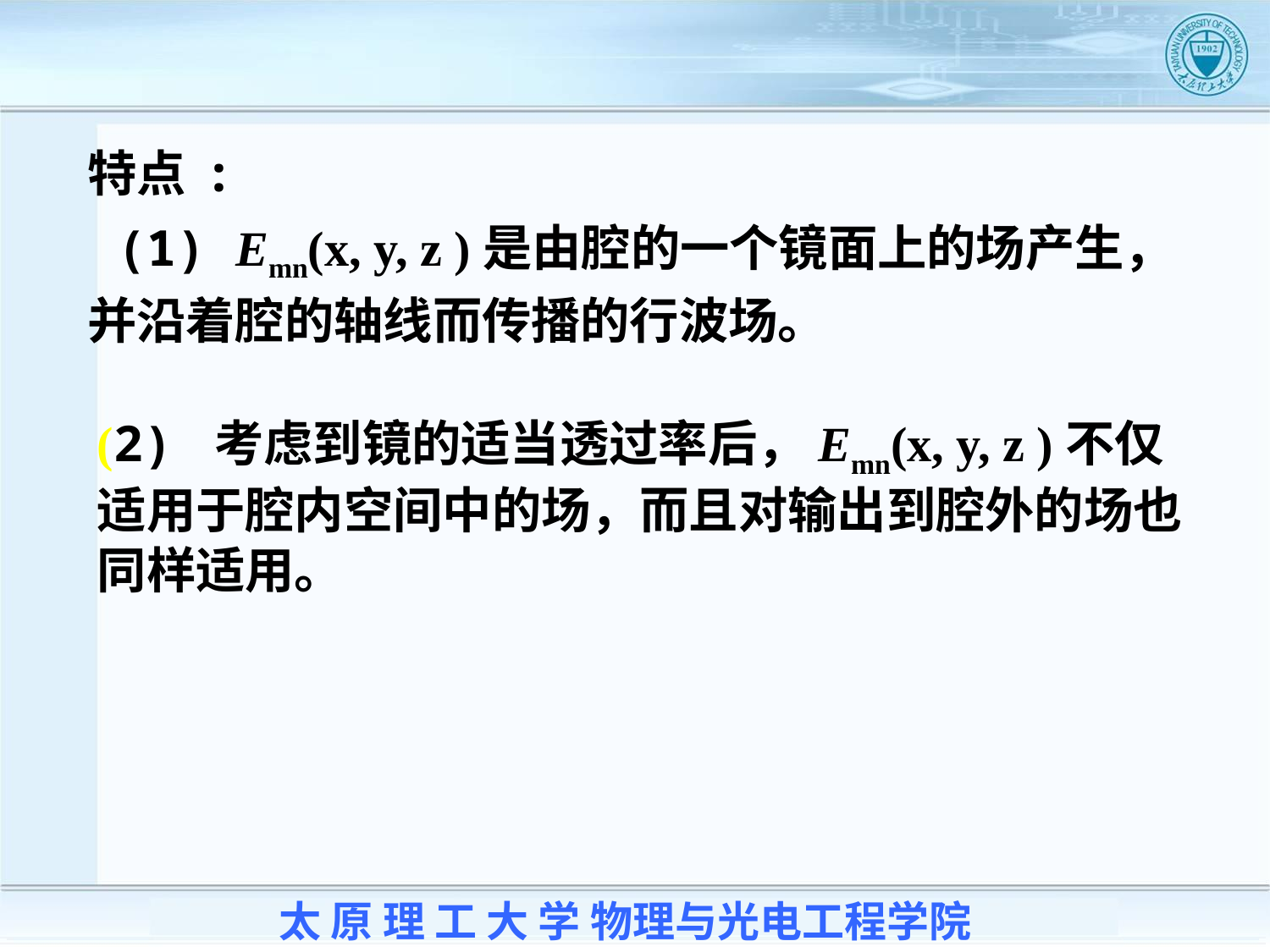

特点 :
 (1) Emn(x, y, z )是由腔的一个镜面上的场产生，并沿着腔的轴线而传播的行波场。
(2) 考虑到镜的适当透过率后，Emn(x, y, z )不仅适用于腔内空间中的场，而且对输出到腔外的场也同样适用。